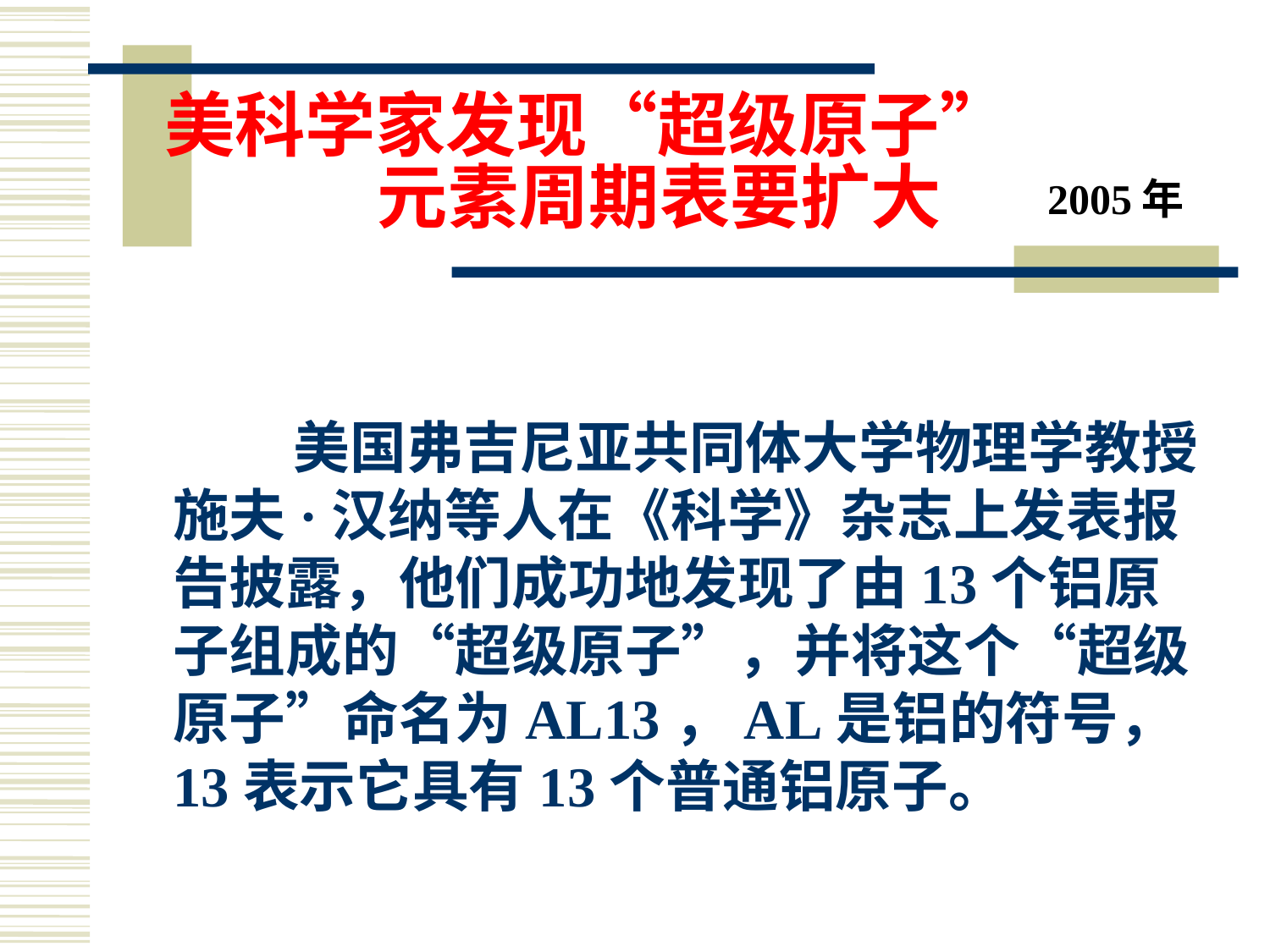

# 美科学家发现“超级原子” 元素周期表要扩大
2005年
            美国弗吉尼亚共同体大学物理学教授施夫·汉纳等人在《科学》杂志上发表报告披露，他们成功地发现了由13个铝原子组成的“超级原子”，并将这个“超级原子”命名为AL13，AL是铝的符号，13表示它具有13个普通铝原子。